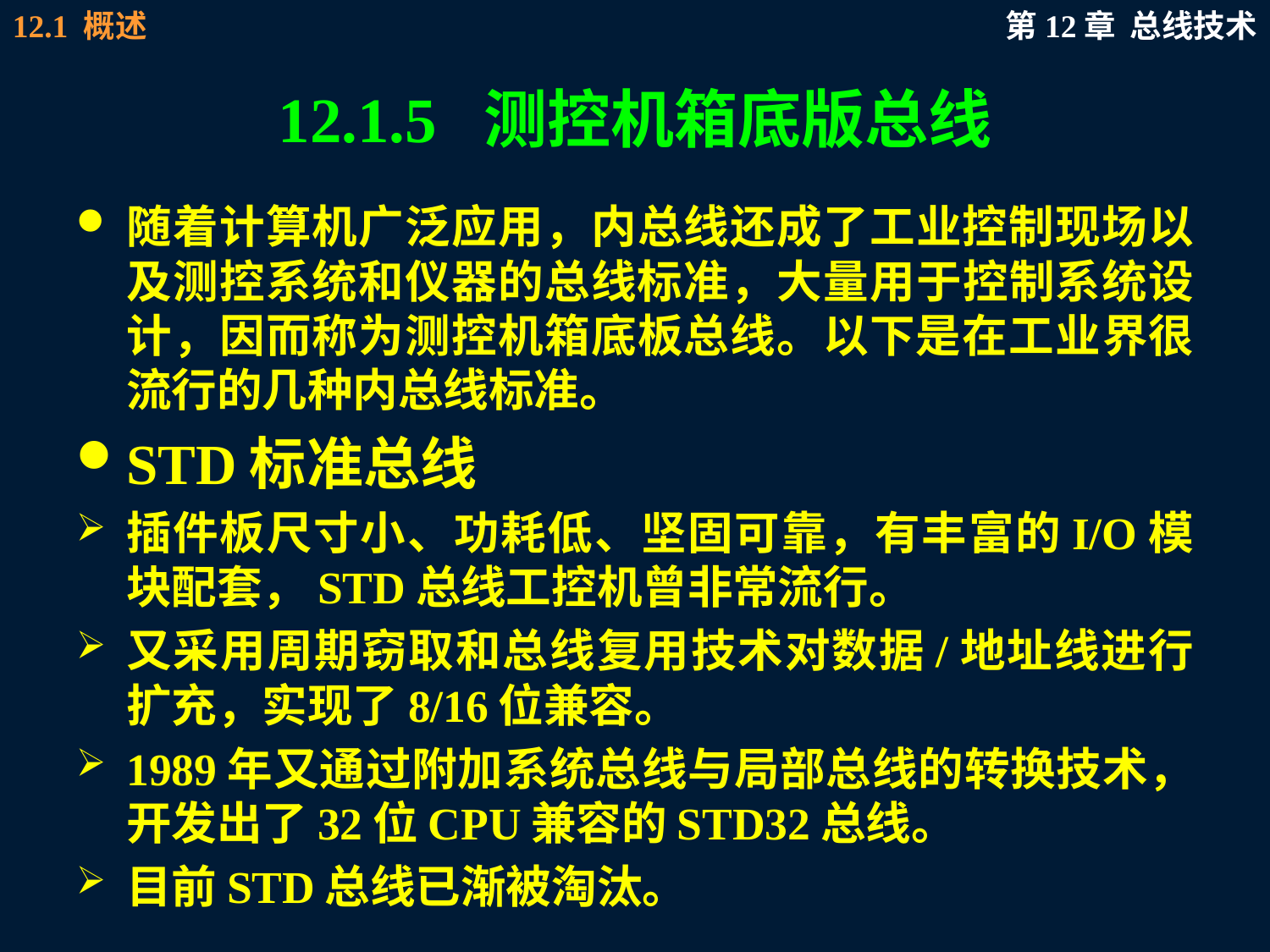

# 12.1.5  测控机箱底版总线
随着计算机广泛应用，内总线还成了工业控制现场以及测控系统和仪器的总线标准，大量用于控制系统设计，因而称为测控机箱底板总线。以下是在工业界很流行的几种内总线标准。
STD标准总线
插件板尺寸小、功耗低、坚固可靠，有丰富的I/O模块配套，STD总线工控机曾非常流行。
又采用周期窃取和总线复用技术对数据/地址线进行扩充，实现了8/16位兼容。
1989年又通过附加系统总线与局部总线的转换技术，开发出了32位CPU兼容的STD32总线。
目前STD总线已渐被淘汰。